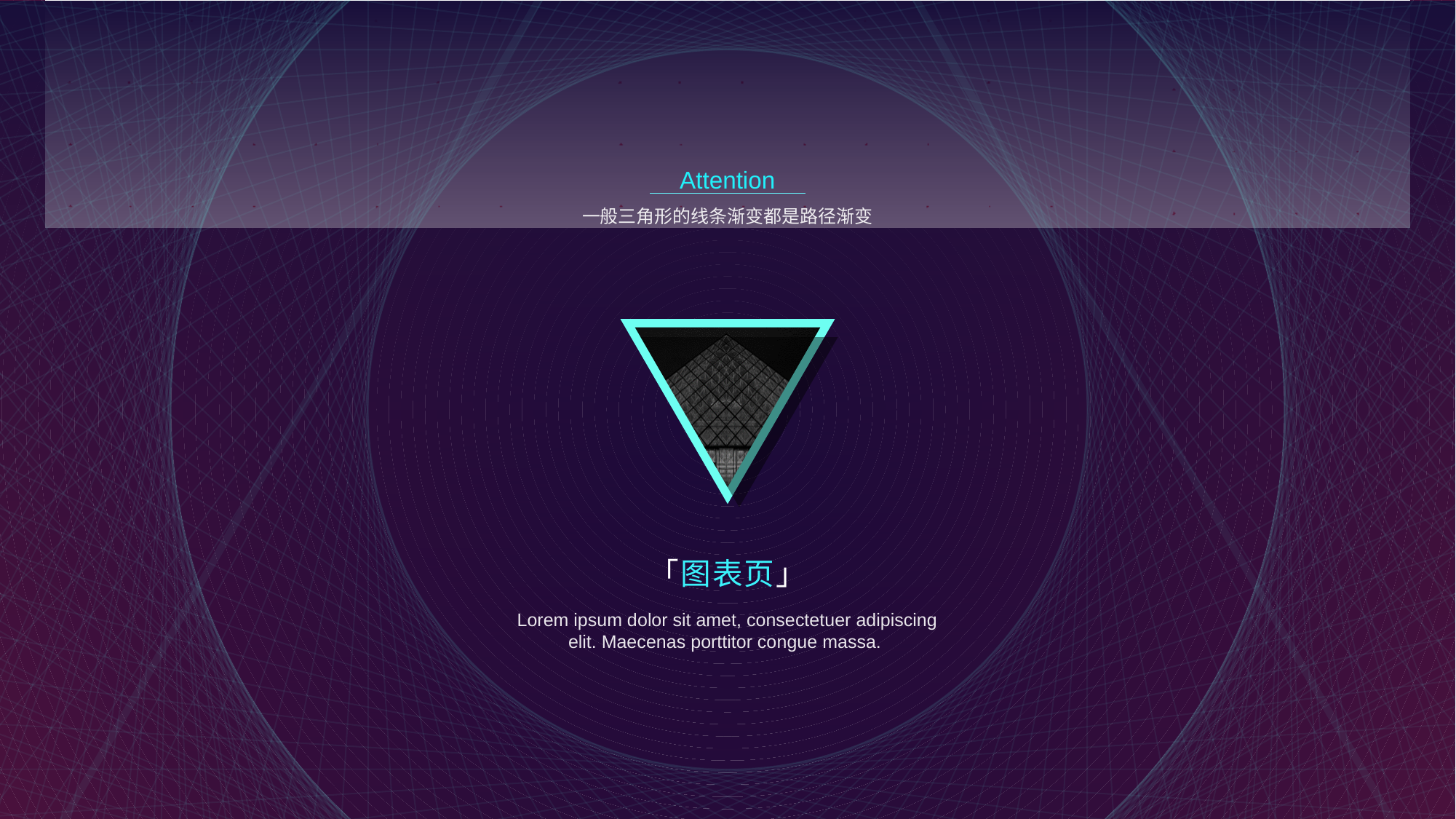

Attention
一般三角形的线条渐变都是路径渐变

「图表页」
Lorem ipsum dolor sit amet, consectetuer adipiscing elit. Maecenas porttitor congue massa.